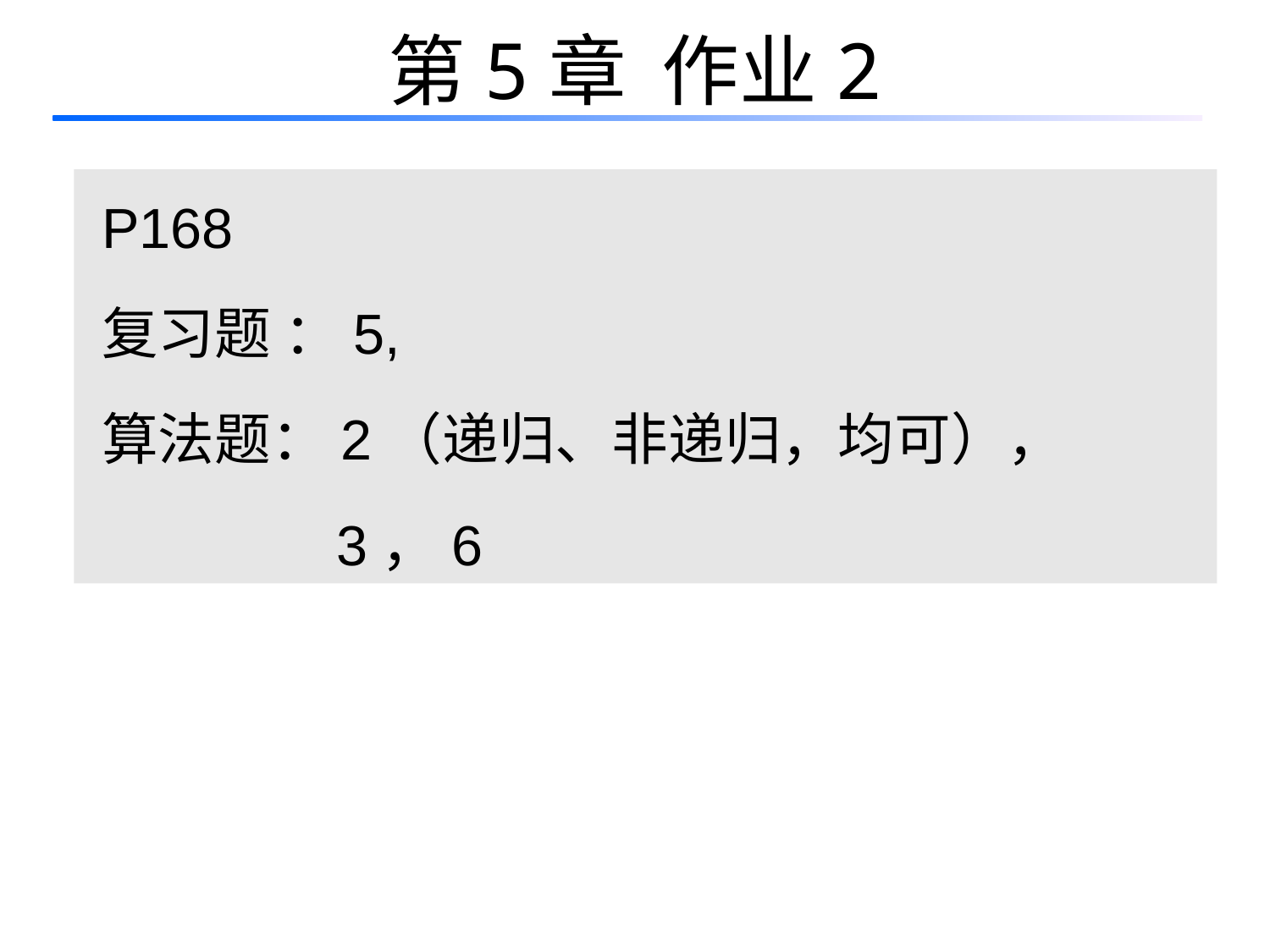

# 第5章  作业2

P168
复习题 ：5,
算法题：2（递归、非递归，均可），
               3，6